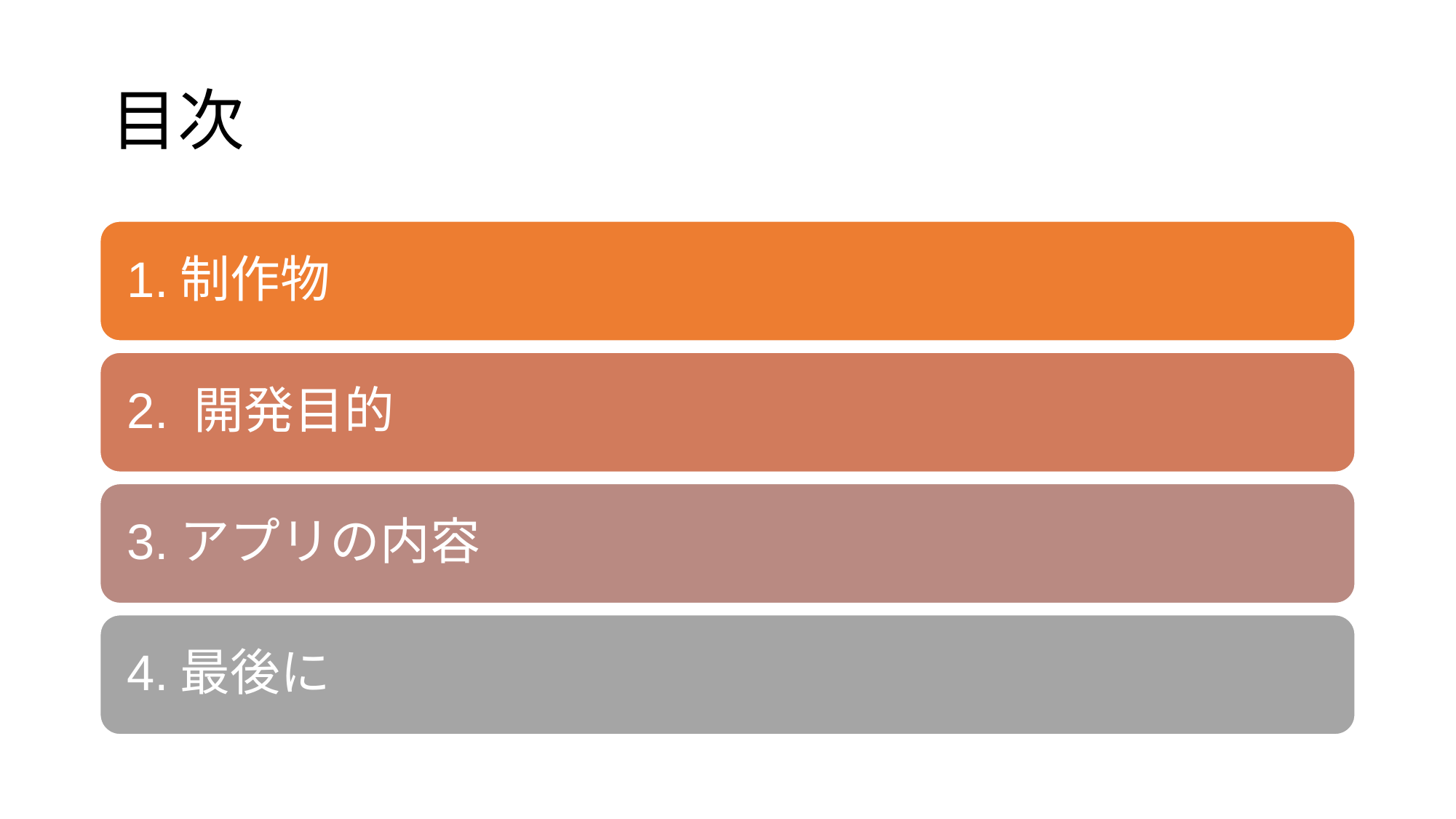

# 目次
1.制作物
2. 開発目的
3.アプリの内容
4.最後に